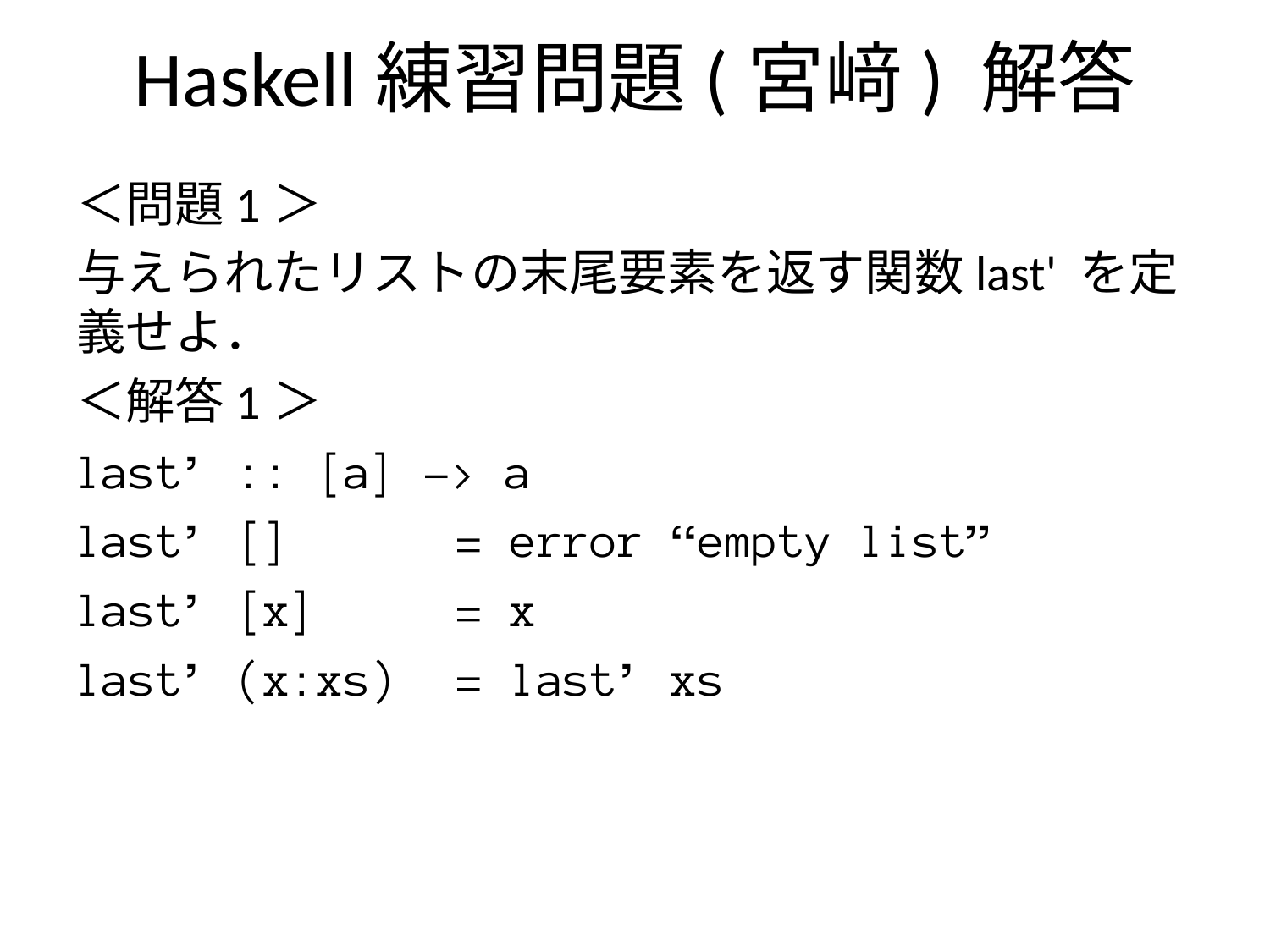

# Haskell練習問題(宮﨑) 解答
＜問題1＞
与えられたリストの末尾要素を返す関数last' を定義せよ．
＜解答1＞
last’ :: [a] -> a
last’ []	 	= error “empty list”
last’ [x]		= x
last’ (x:xs)	= last’ xs